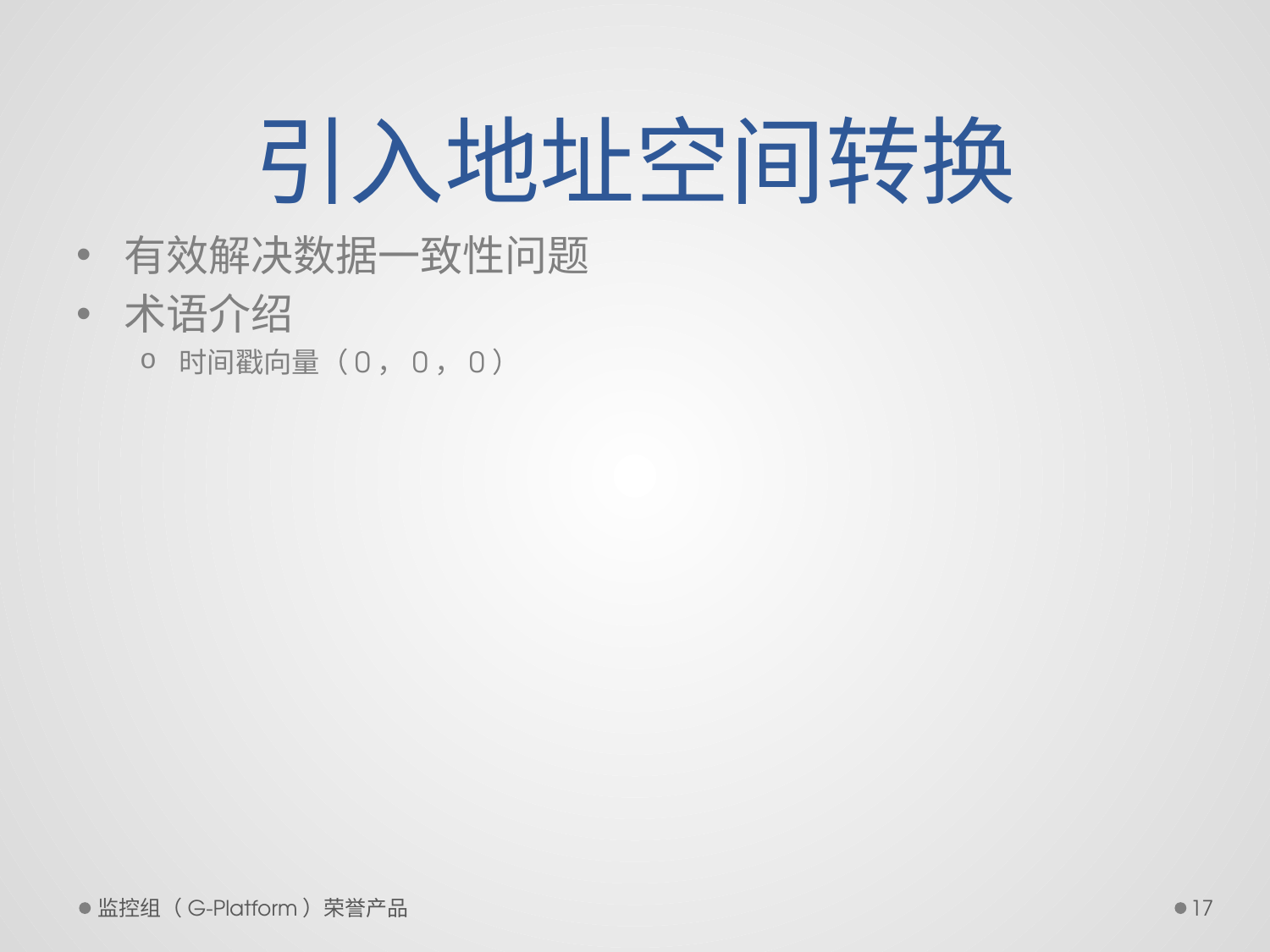

# 引入地址空间转换
有效解决数据一致性问题
术语介绍
时间戳向量（0，0，0）
监控组（G-Platform）荣誉产品
17